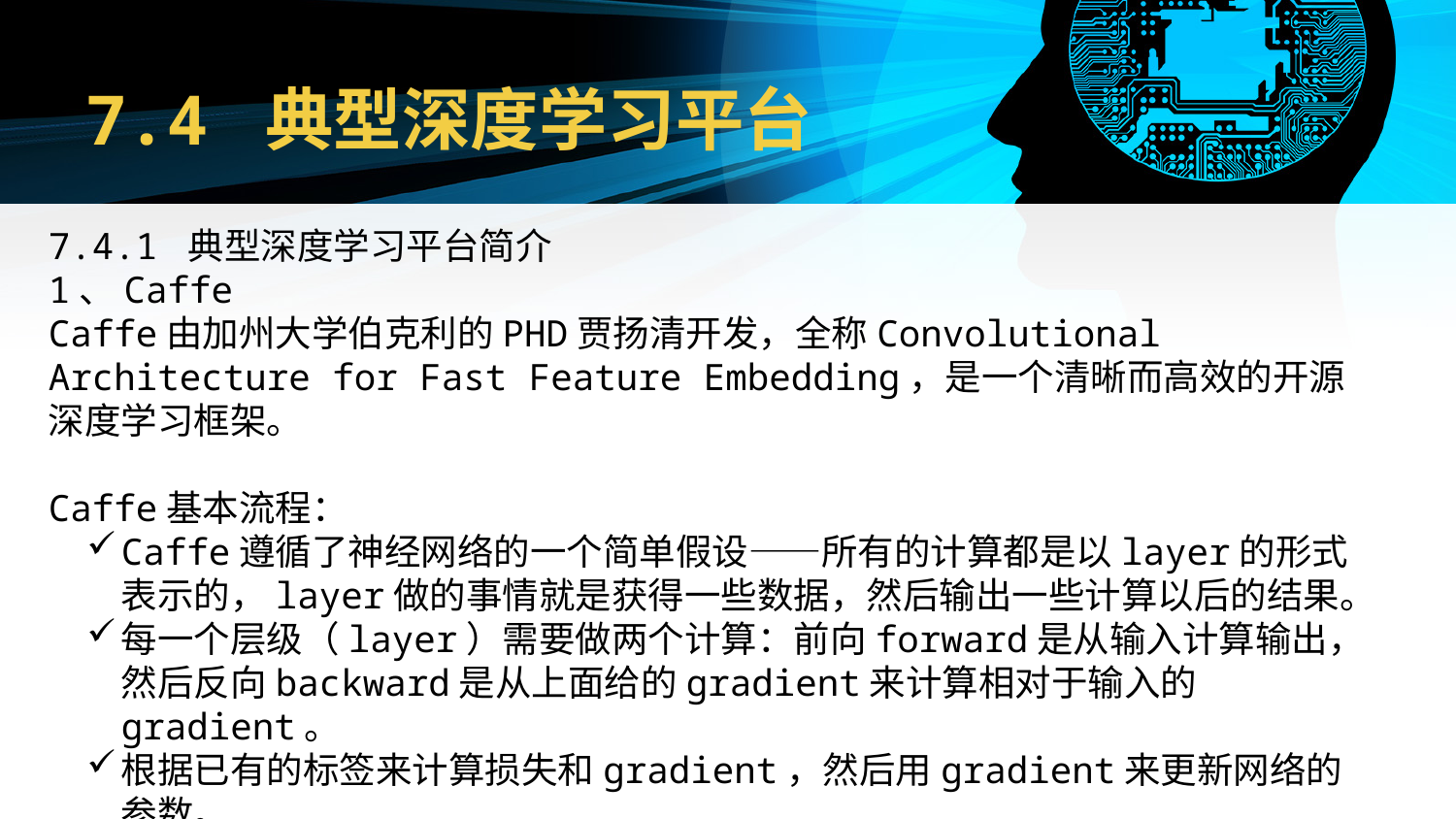

# 7.4 典型深度学习平台
7.4.1 典型深度学习平台简介
1、Caffe
Caffe由加州大学伯克利的PHD贾扬清开发，全称Convolutional Architecture for Fast Feature Embedding，是一个清晰而高效的开源深度学习框架。

Caffe基本流程：
Caffe遵循了神经网络的一个简单假设——所有的计算都是以layer的形式表示的，layer做的事情就是获得一些数据，然后输出一些计算以后的结果。
每一个层级（layer）需要做两个计算：前向forward是从输入计算输出，然后反向backward是从上面给的gradient来计算相对于输入的gradient。
根据已有的标签来计算损失和gradient，然后用gradient来更新网络的参数。